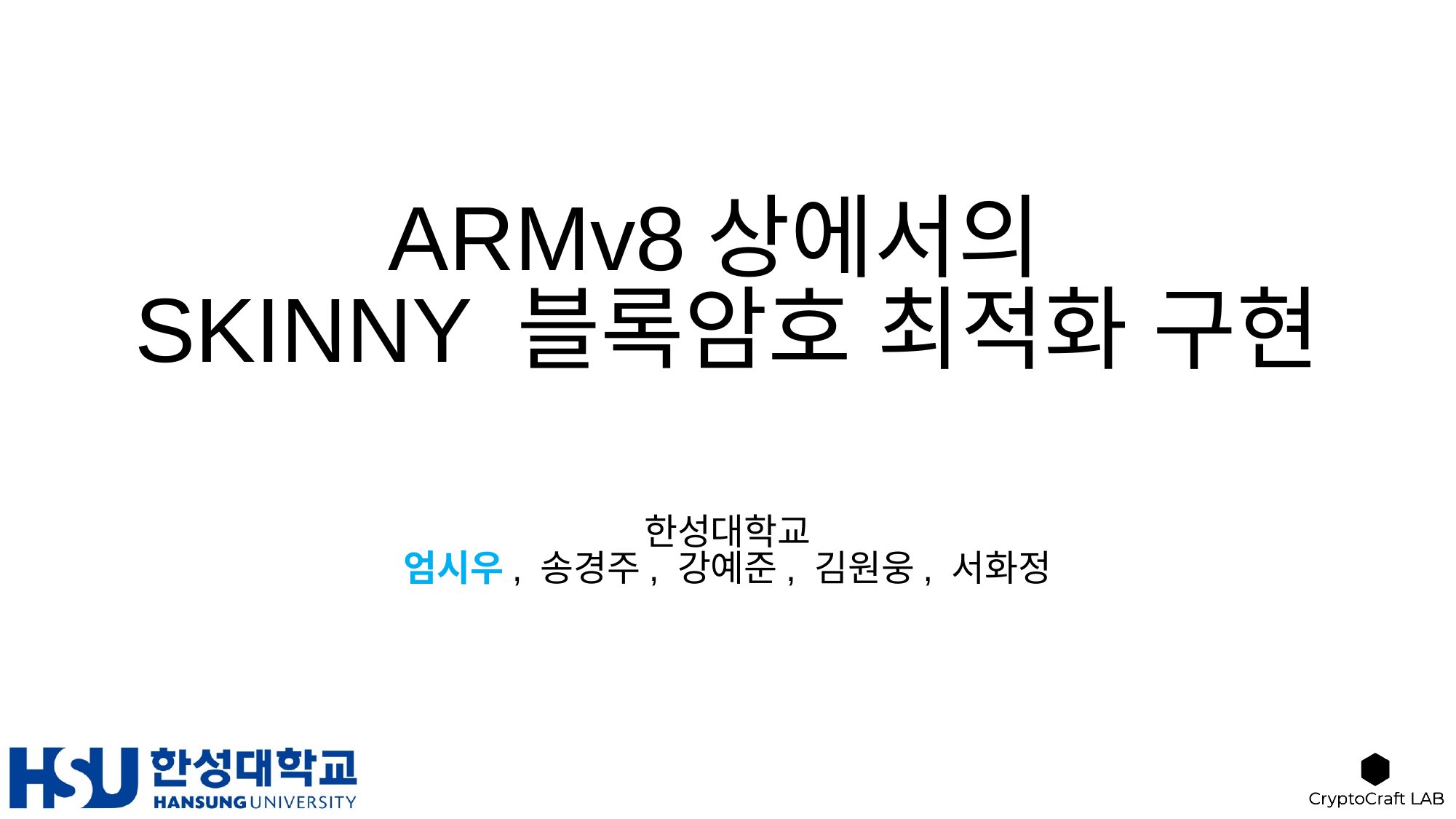

# ARMv8상에서의 SKINNY 블록암호 최적화 구현
한성대학교
엄시우, 송경주, 강예준, 김원웅, 서화정